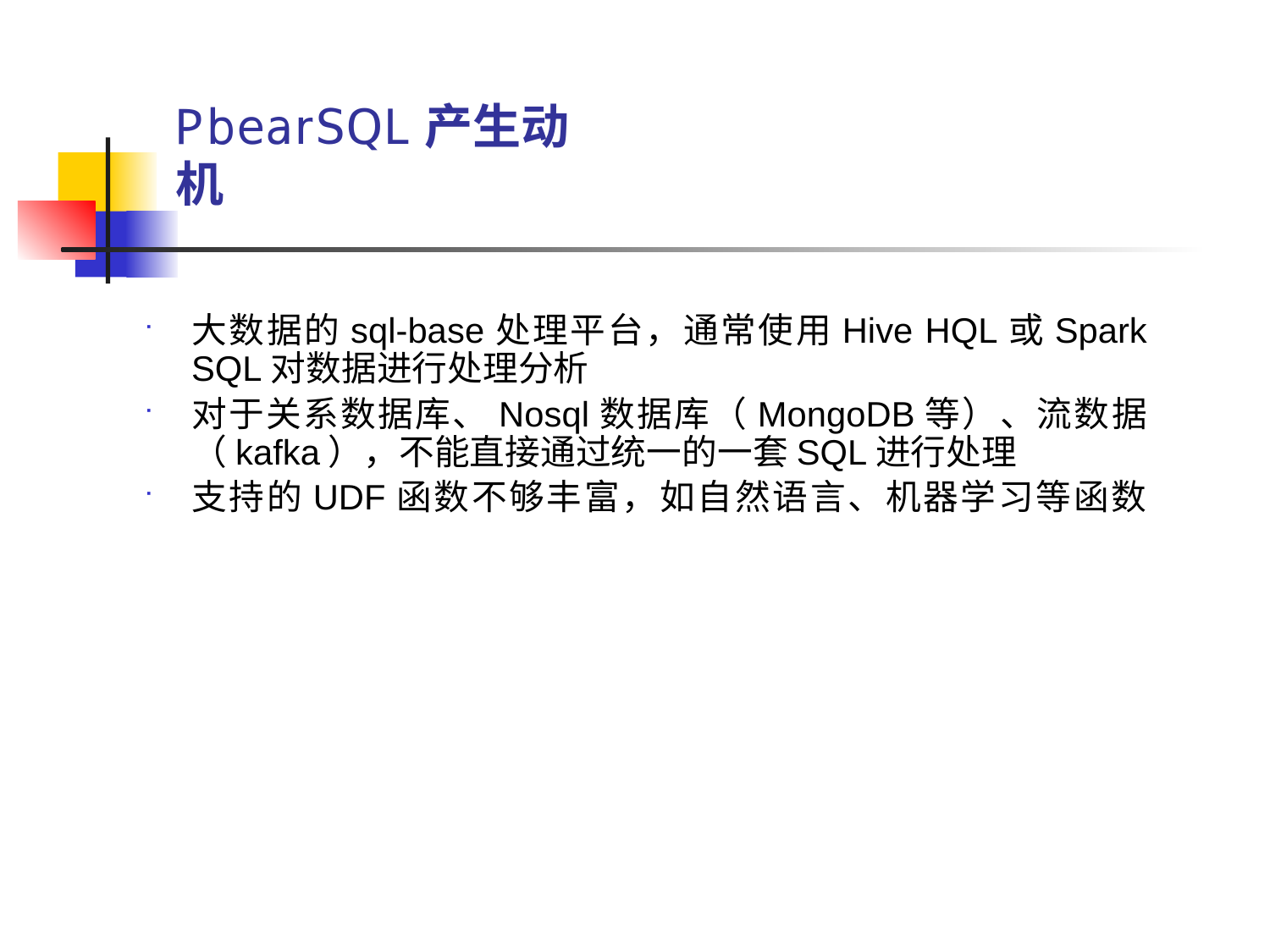

# PbearSQL产生动机
大数据的sql-base处理平台，通常使用Hive HQL或Spark SQL对数据进行处理分析
对于关系数据库、Nosql数据库（MongoDB等）、流数据（kafka），不能直接通过统一的一套SQL进行处理
支持的UDF函数不够丰富，如自然语言、机器学习等函数
3